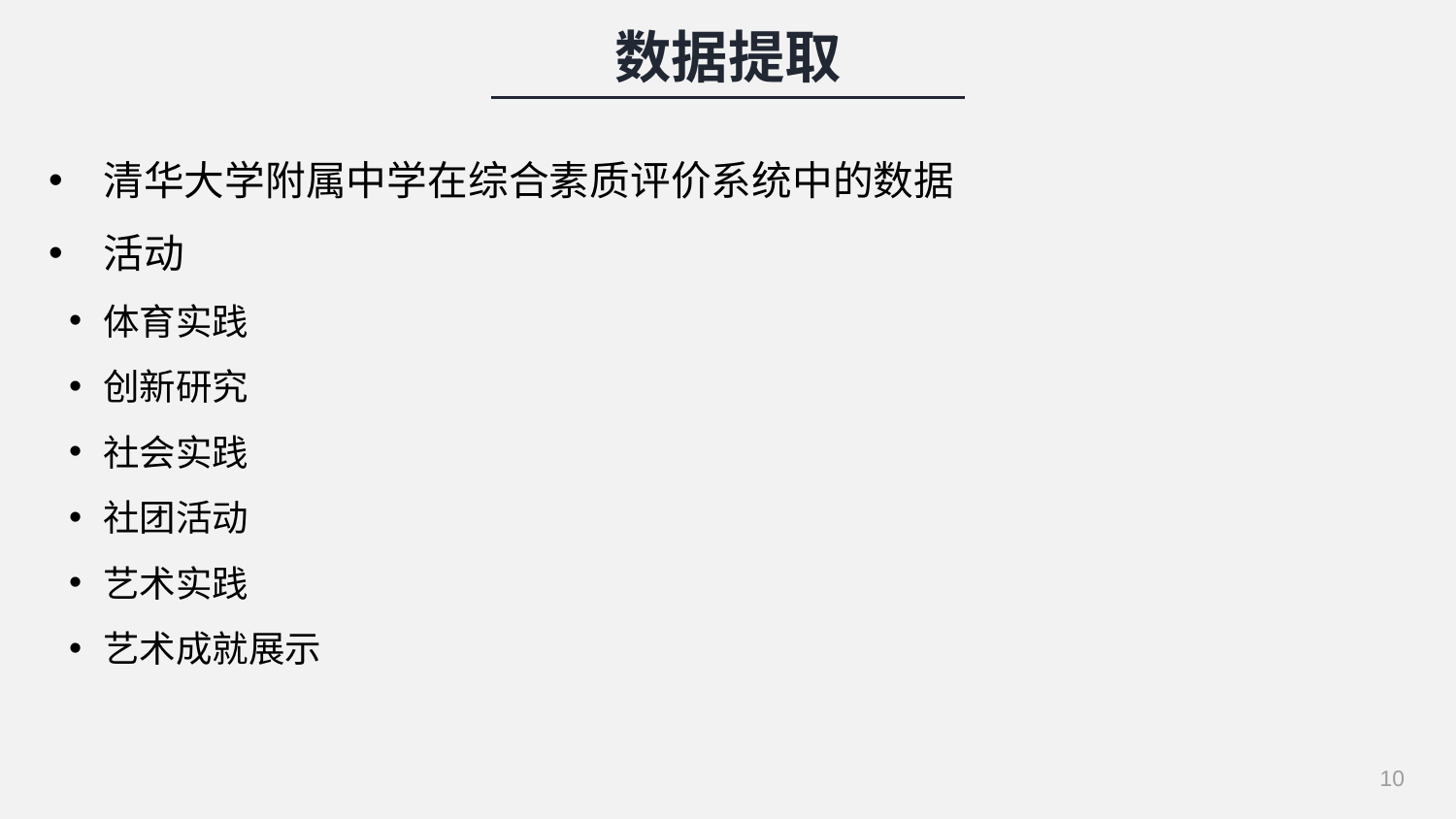

数据提取
清华大学附属中学在综合素质评价系统中的数据
活动
体育实践
创新研究
社会实践
社团活动
艺术实践
艺术成就展示
10